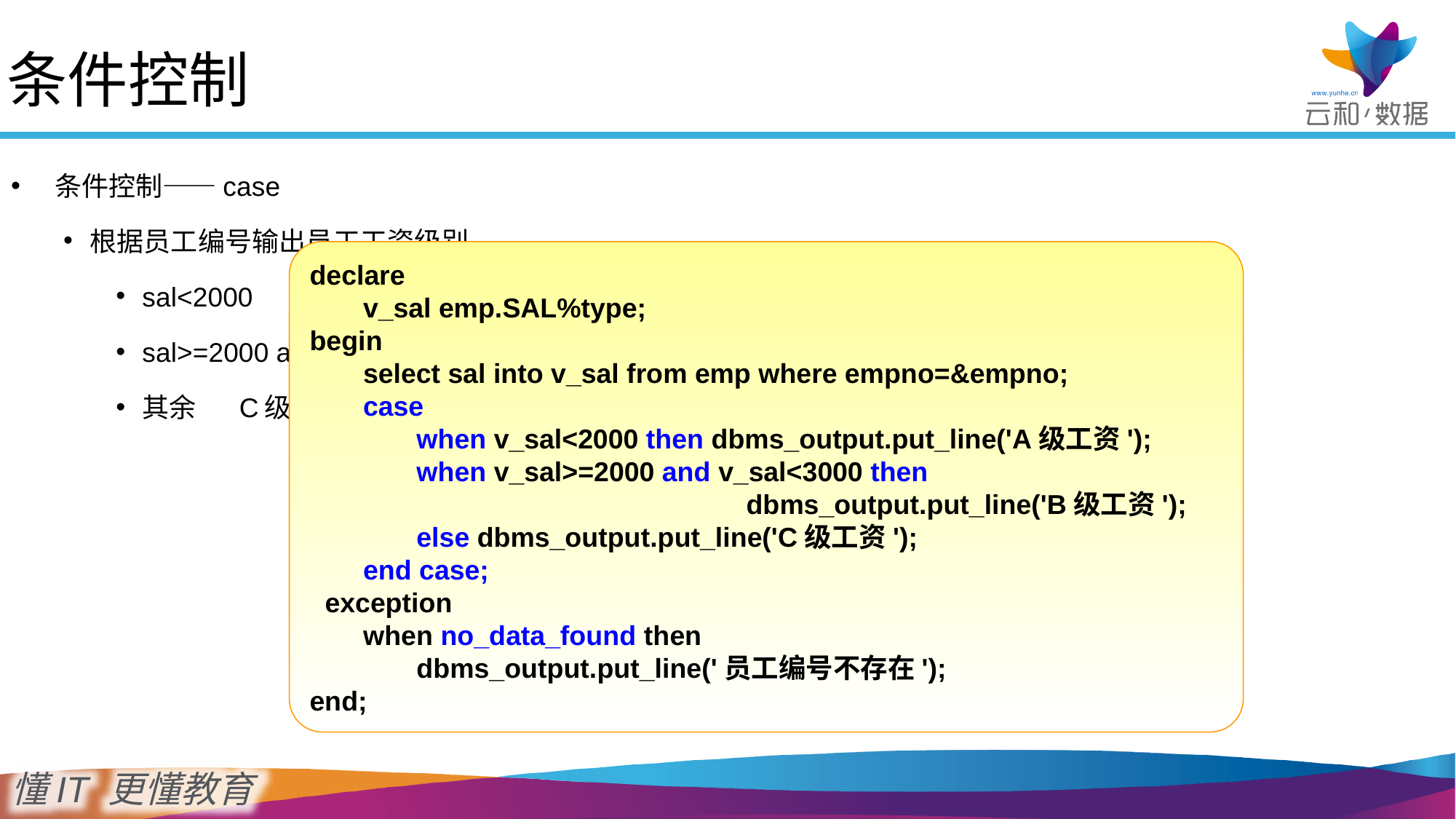

条件控制
条件控制——case
根据员工编号输出员工工资级别
sal<2000   			A级工资
sal>=2000 and sal<3000   	B级工资
其余   			C级工资
declare
  	v_sal emp.SAL%type;
begin
  	select sal into v_sal from emp where empno=&empno;
  	case
 		when v_sal<2000 then dbms_output.put_line('A级工资');
  		when v_sal>=2000 and v_sal<3000 then
						dbms_output.put_line('B级工资');
  		else dbms_output.put_line('C级工资');
  	end case;
  exception
  	when no_data_found then
   		dbms_output.put_line('员工编号不存在');
end;
CASE
WHEN 条件表达式1 THEN
语句段1;
WHEN 条件表达式2 THEN
语句段2;
......
ELSE
语句段n;
END CASE;
18